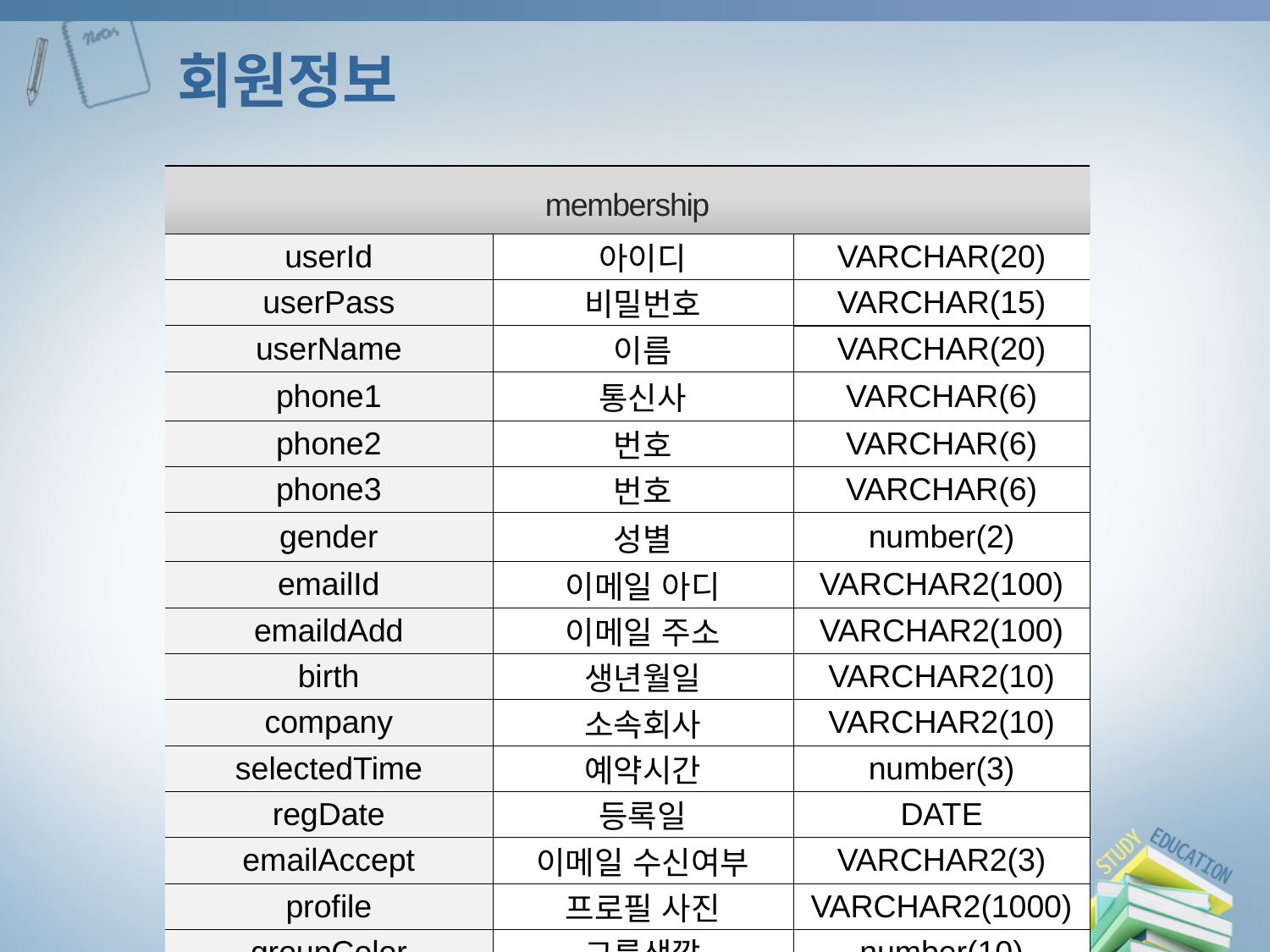

# 회원정보
| membership |  |  |
| --- | --- | --- |
| userId | 아이디 | VARCHAR(20) |
| userPass | 비밀번호 | VARCHAR(15) |
| userName | 이름 | VARCHAR(20) |
| phone1 | 통신사 | VARCHAR(6) |
| phone2 | 번호 | VARCHAR(6) |
| phone3 | 번호 | VARCHAR(6) |
| gender | 성별 | number(2) |
| emailId | 이메일 아디 | VARCHAR2(100) |
| emaildAdd | 이메일 주소 | VARCHAR2(100) |
| birth | 생년월일 | VARCHAR2(10) |
| company | 소속회사 | VARCHAR2(10) |
| selectedTime | 예약시간 | number(3) |
| regDate | 등록일 | DATE |
| emailAccept | 이메일 수신여부 | VARCHAR2(3) |
| profile | 프로필 사진 | VARCHAR2(1000) |
| groupColor | 그룹색깔 | number(10) |